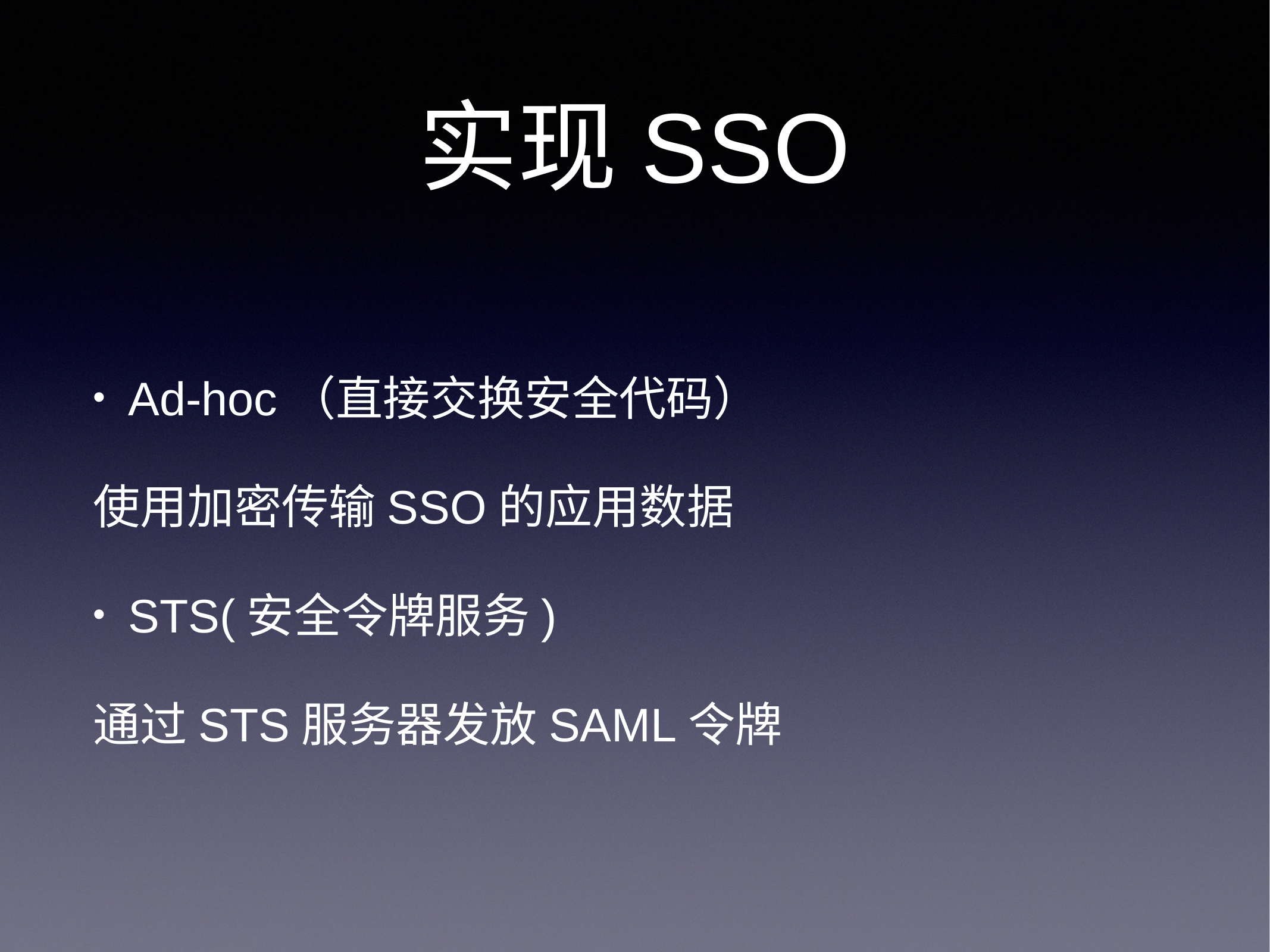

# 实现SSO
Ad-hoc（直接交换安全代码）
使用加密传输SSO的应用数据
STS(安全令牌服务)
通过STS服务器发放SAML令牌